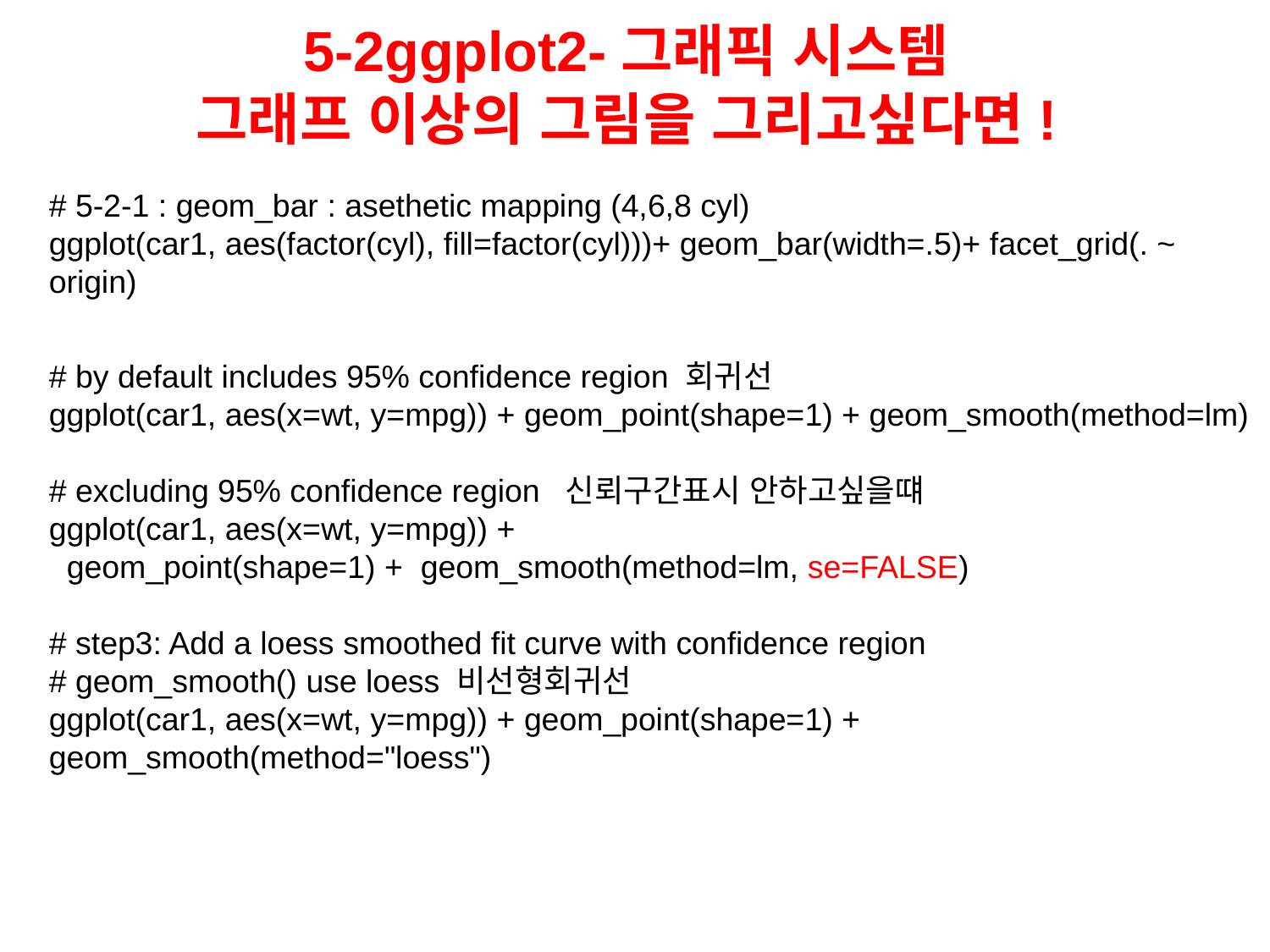

# 5-2ggplot2-그래픽 시스템 그래프 이상의 그림을 그리고싶다면!
# 5-2-1 : geom_bar : asethetic mapping (4,6,8 cyl)
ggplot(car1, aes(factor(cyl), fill=factor(cyl)))+ geom_bar(width=.5)+ facet_grid(. ~ origin)

# by default includes 95% confidence region 회귀선
ggplot(car1, aes(x=wt, y=mpg)) + geom_point(shape=1) + geom_smooth(method=lm)

# excluding 95% confidence region  신뢰구간표시 안하고싶을떄
ggplot(car1, aes(x=wt, y=mpg)) +
  geom_point(shape=1) +  geom_smooth(method=lm, se=FALSE)

# step3: Add a loess smoothed fit curve with confidence region
# geom_smooth() use loess 비선형회귀선
ggplot(car1, aes(x=wt, y=mpg)) + geom_point(shape=1) + geom_smooth(method="loess")